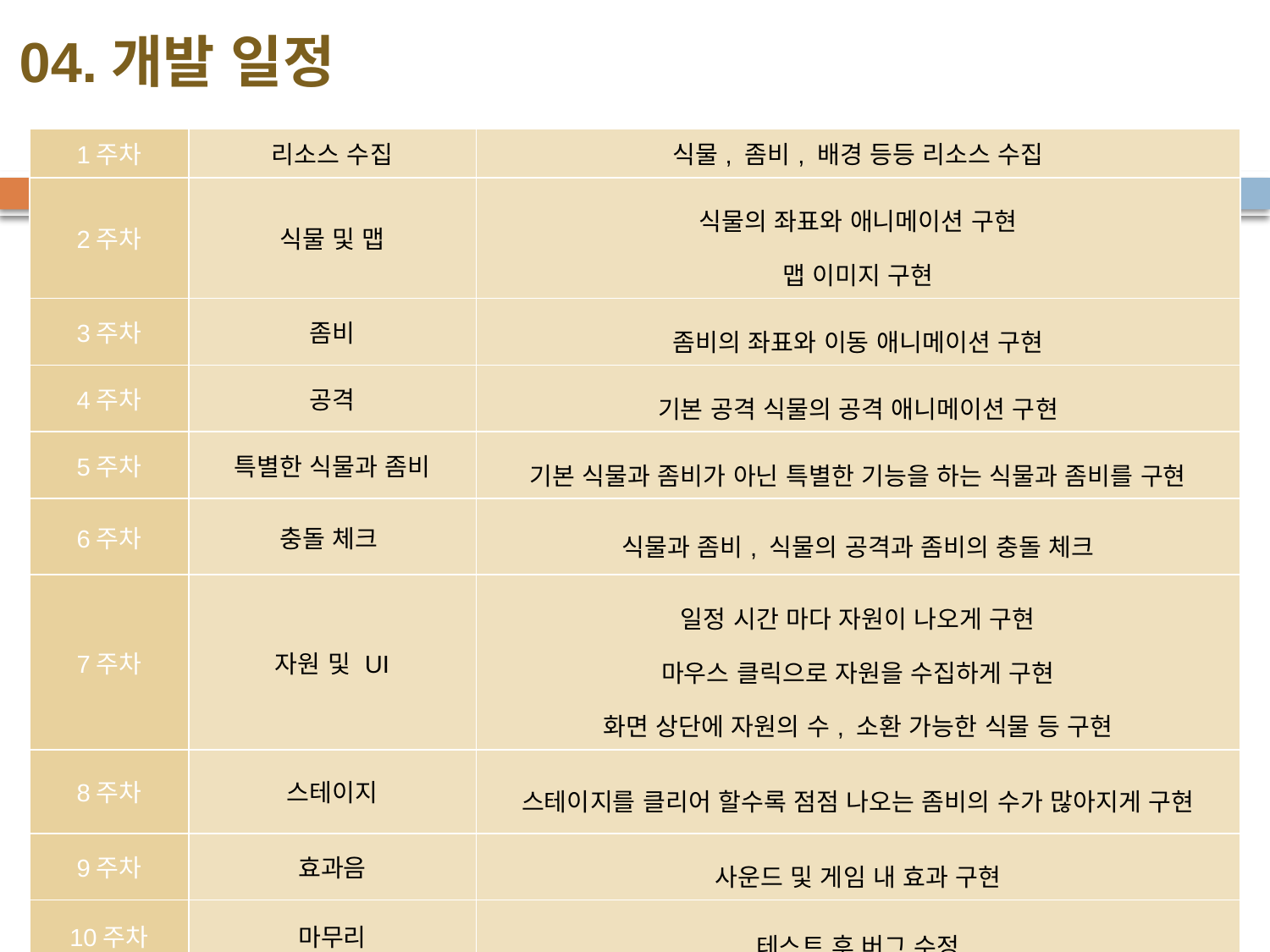

04.개발 일정
| 1주차 | 리소스 수집 | 식물, 좀비, 배경 등등 리소스 수집 |
| --- | --- | --- |
| 2주차 | 식물 및 맵 | 식물의 좌표와 애니메이션 구현 맵 이미지 구현 |
| 3주차 | 좀비 | 좀비의 좌표와 이동 애니메이션 구현 |
| 4주차 | 공격 | 기본 공격 식물의 공격 애니메이션 구현 |
| 5주차 | 특별한 식물과 좀비 | 기본 식물과 좀비가 아닌 특별한 기능을 하는 식물과 좀비를 구현 |
| 6주차 | 충돌 체크 | 식물과 좀비, 식물의 공격과 좀비의 충돌 체크 |
| 7주차 | 자원 및 UI | 일정 시간 마다 자원이 나오게 구현 마우스 클릭으로 자원을 수집하게 구현 화면 상단에 자원의 수, 소환 가능한 식물 등 구현 |
| 8주차 | 스테이지 | 스테이지를 클리어 할수록 점점 나오는 좀비의 수가 많아지게 구현 |
| 9주차 | 효과음 | 사운드 및 게임 내 효과 구현 |
| 10주차 | 마무리 | 테스트 후 버그 수정 |